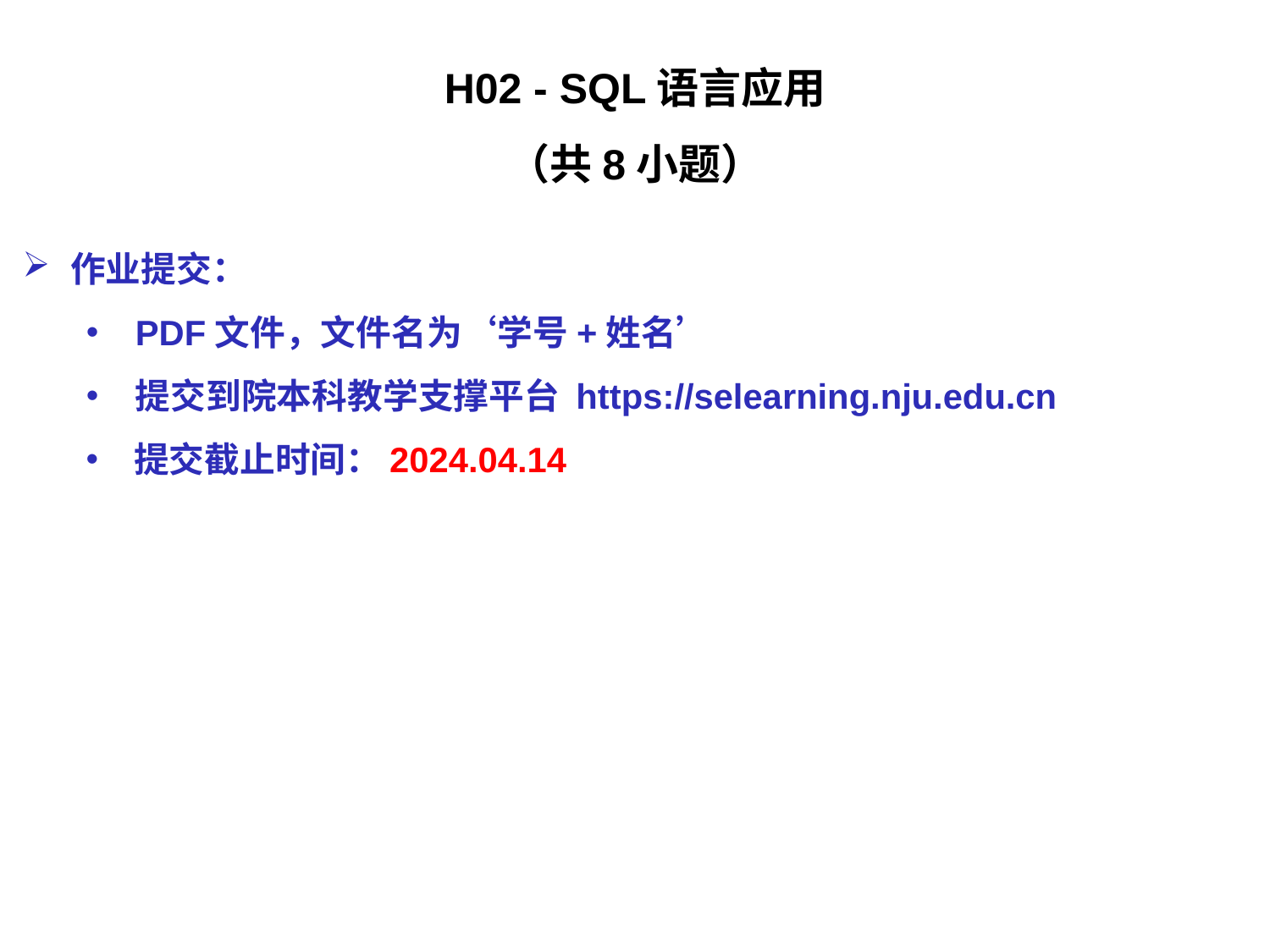

H02 - SQL语言应用
（共8小题）

作业提交：
PDF文件，文件名为‘学号+姓名’
提交到院本科教学支撑平台 https://selearning.nju.edu.cn
提交截止时间：2024.04.14